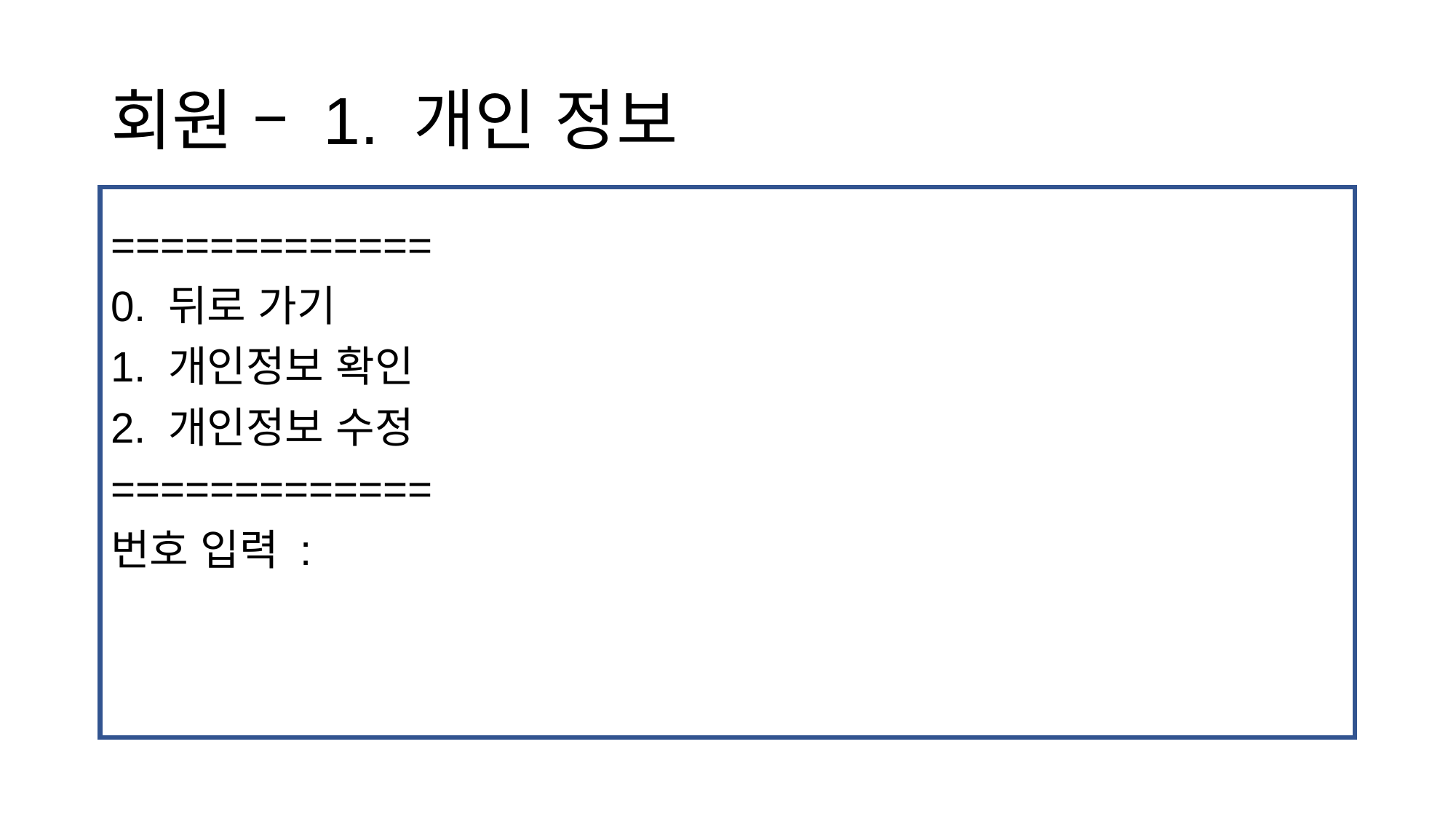

# 회원 – 1. 개인 정보

=============
0. 뒤로 가기
1. 개인정보 확인
2. 개인정보 수정
=============
번호 입력 :